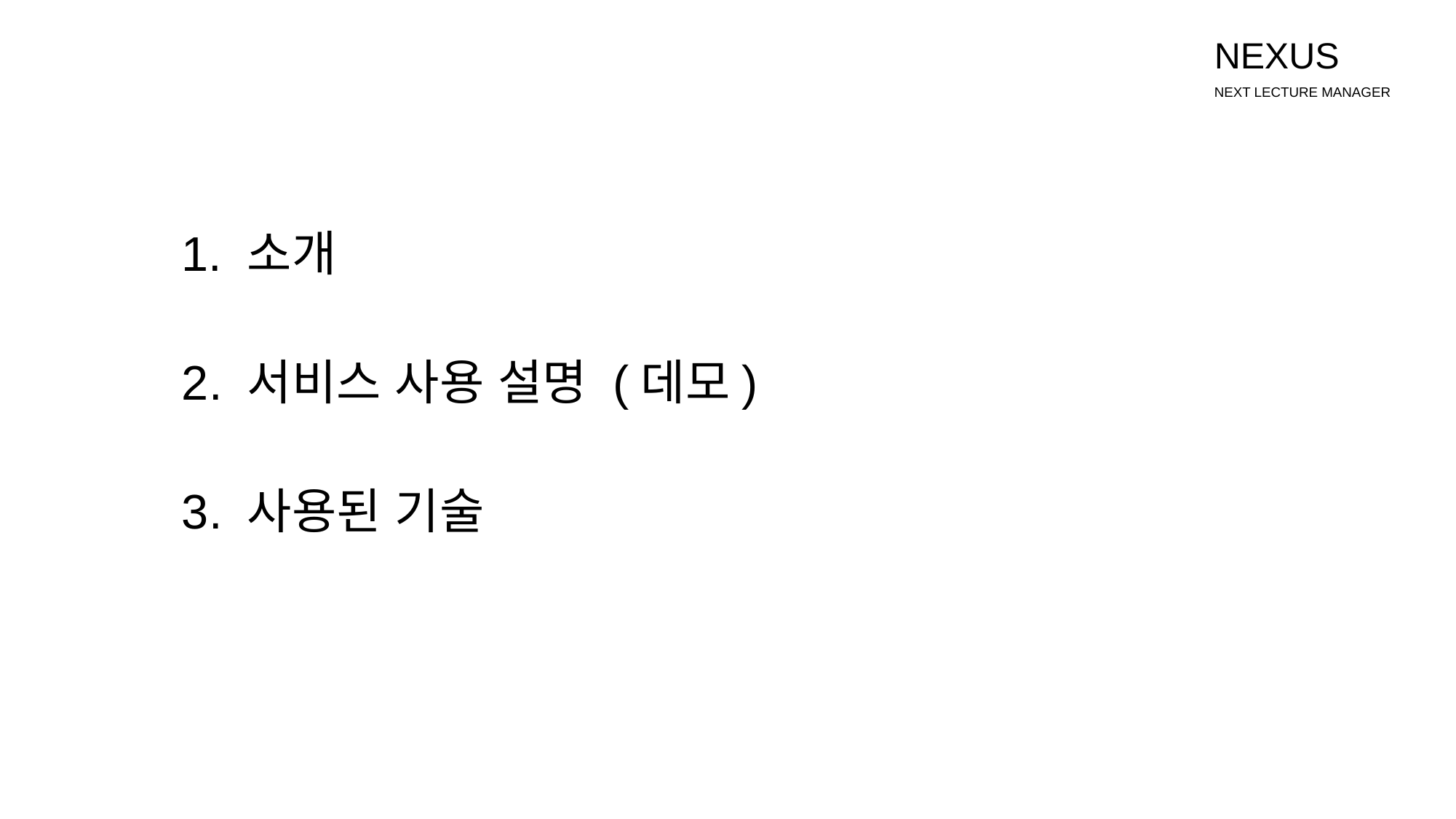

NEXUS
NEXT LECTURE MANAGER
1. 소개
2. 서비스 사용 설명 (데모)
3. 사용된 기술